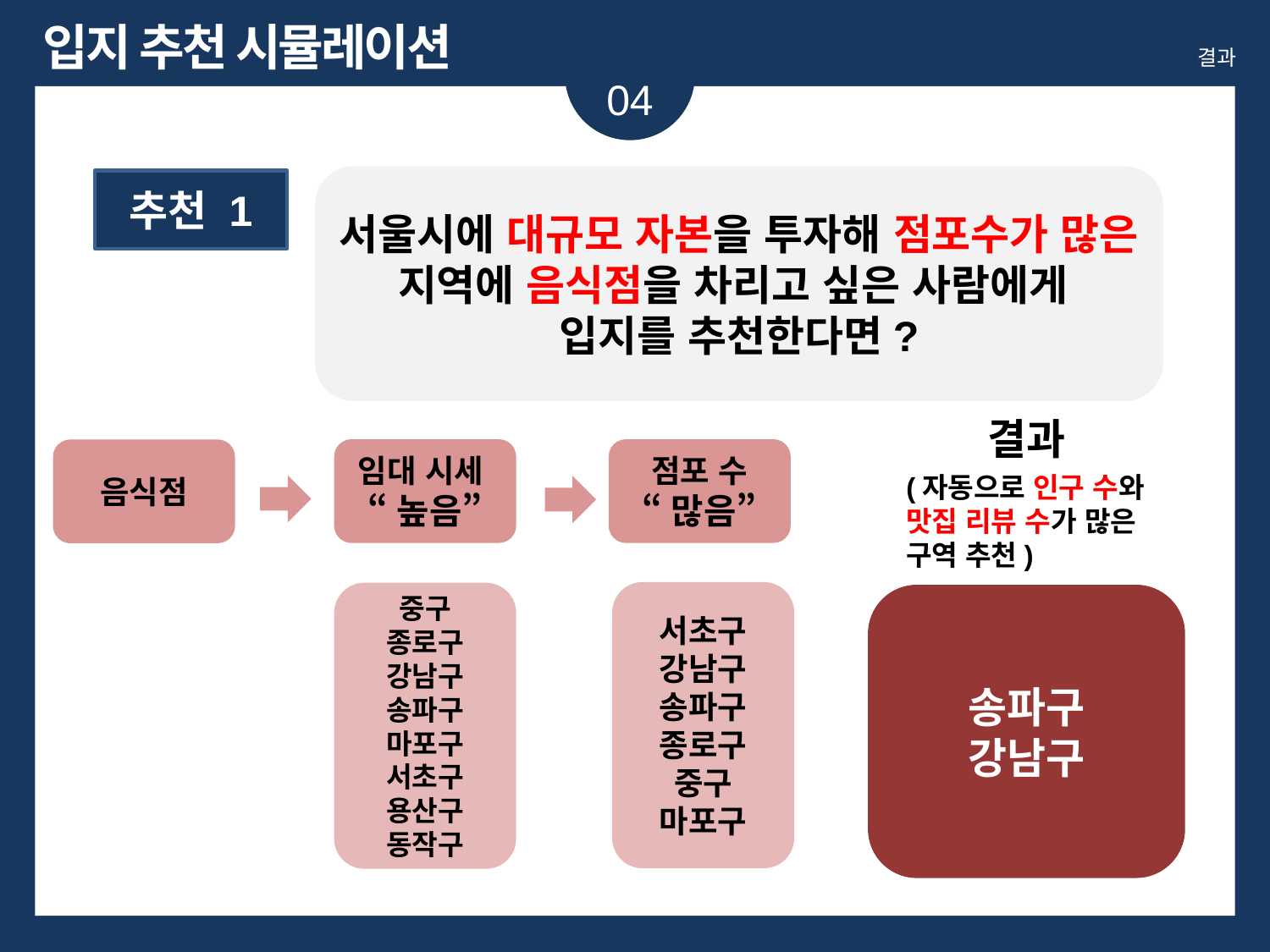

입지 추천 시뮬레이션

결과
04
회사가 많을 수로
서울시에 대규모 자본을 투자해 점포수가 많은
지역에 음식점을 차리고 싶은 사람에게
입지를 추천한다면?
추천 1
결과

임대 시세
“높음”
점포 수
“많음”
음식점
(자동으로 인구 수와
맛집 리뷰 수가 많은
구역 추천)

서초구
강남구
송파구
종로구
중구
마포구
중구
종로구
강남구
송파구
마포구
서초구
용산구
동작구
송파구
강남구